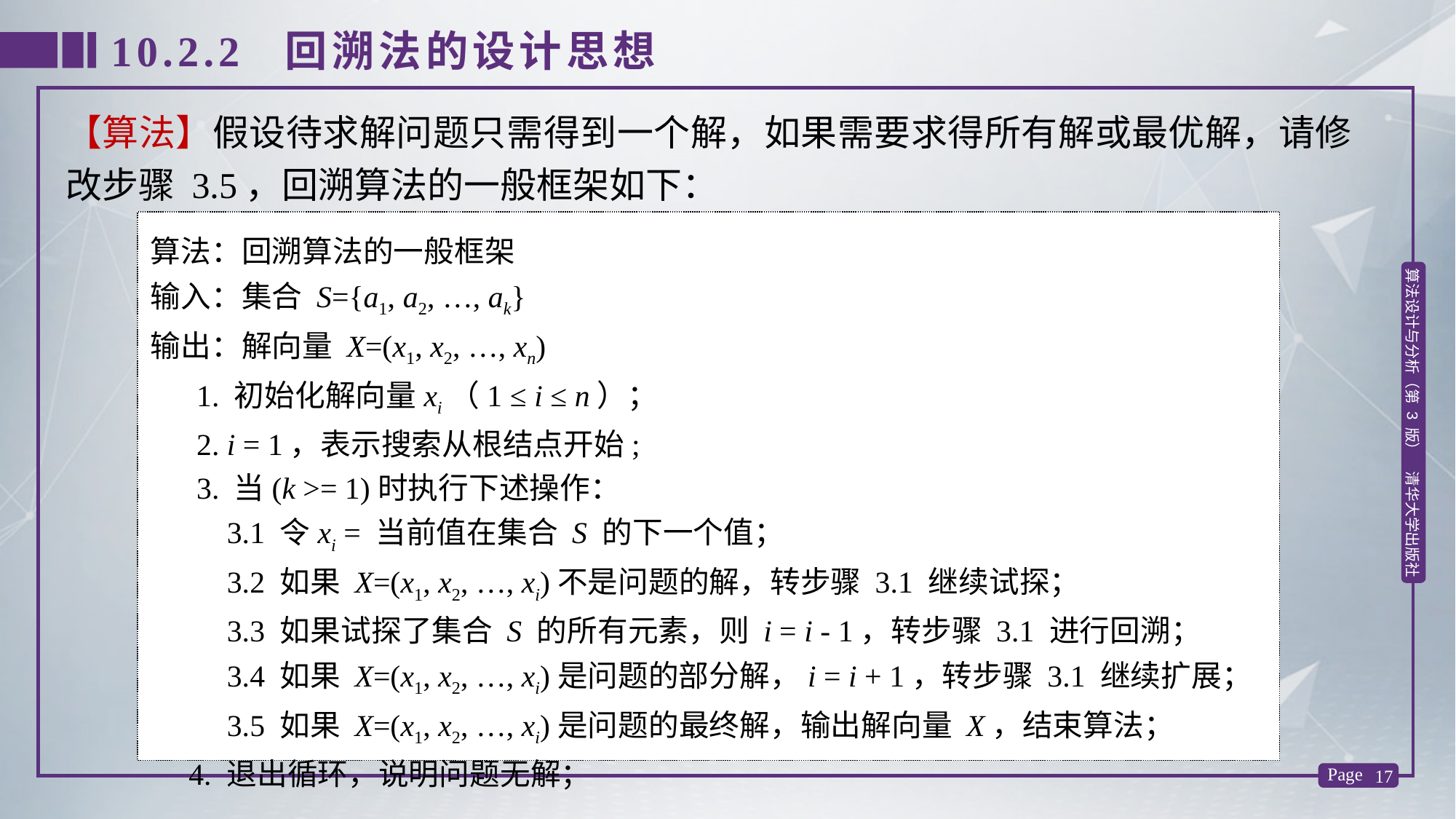

10.2.2  回溯法的设计思想
【算法】假设待求解问题只需得到一个解，如果需要求得所有解或最优解，请修改步骤 3.5，回溯算法的一般框架如下：
算法：回溯算法的一般框架
输入：集合 S={a1, a2, …, ak}
输出：解向量 X=(x1, x2, …, xn)
      1. 初始化解向量xi（1 ≤ i ≤ n）；
      2. i = 1，表示搜索从根结点开始;
      3. 当(k >= 1)时执行下述操作：
          3.1 令xi = 当前值在集合 S 的下一个值；
          3.2 如果 X=(x1, x2, …, xi)不是问题的解，转步骤 3.1 继续试探；
          3.3 如果试探了集合 S 的所有元素，则 i = i - 1，转步骤 3.1 进行回溯；
          3.4 如果 X=(x1, x2, …, xi)是问题的部分解，i = i + 1，转步骤 3.1 继续扩展；
          3.5 如果 X=(x1, x2, …, xi)是问题的最终解，输出解向量 X，结束算法；
     4. 退出循环，说明问题无解；